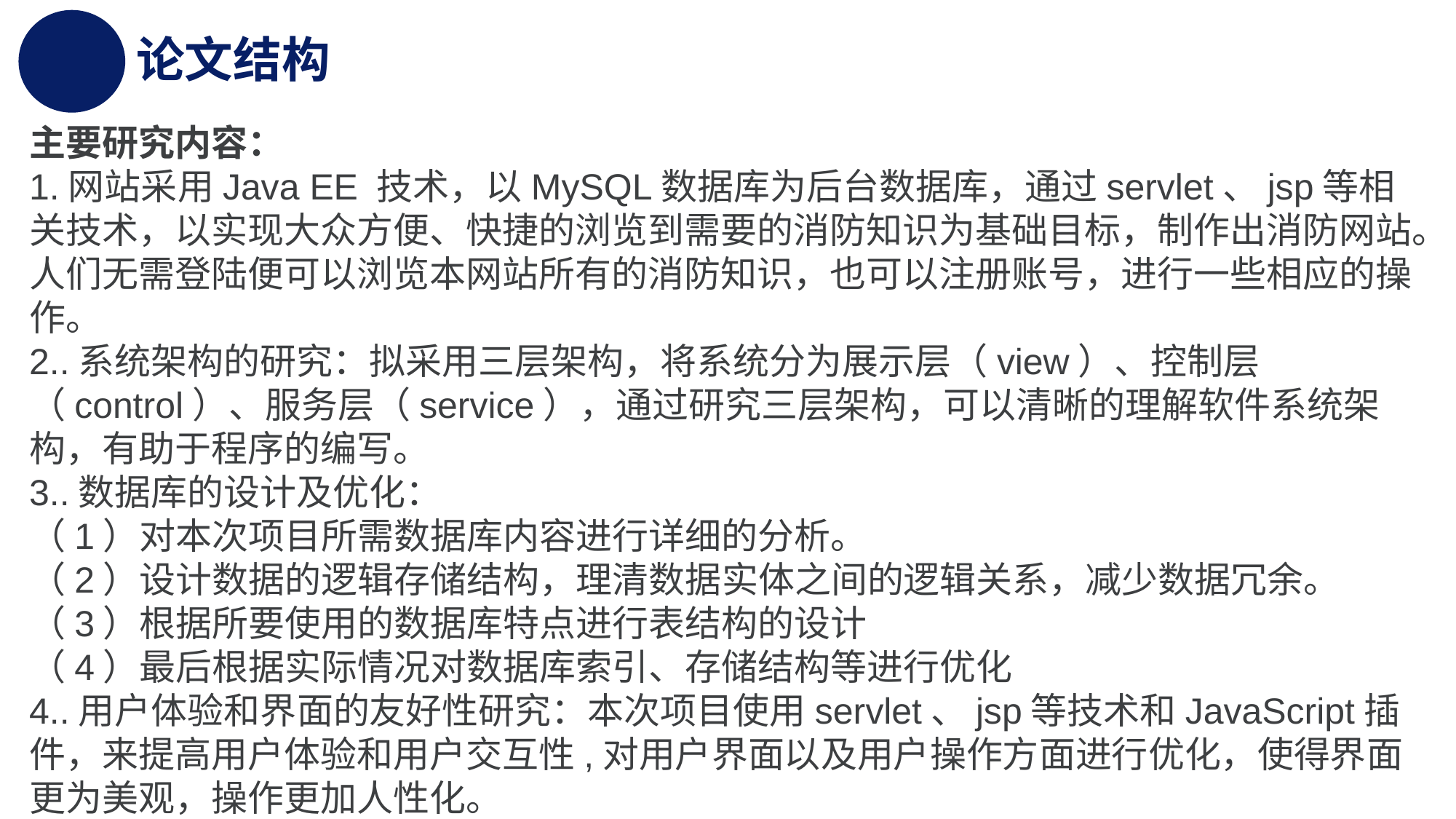

# 论文结构

主要研究内容：
1.网站采用Java EE 技术，以MySQL数据库为后台数据库，通过servlet、jsp等相关技术，以实现大众方便、快捷的浏览到需要的消防知识为基础目标，制作出消防网站。人们无需登陆便可以浏览本网站所有的消防知识，也可以注册账号，进行一些相应的操作。
2..系统架构的研究：拟采用三层架构，将系统分为展示层（view）、控制层（control）、服务层（service），通过研究三层架构，可以清晰的理解软件系统架构，有助于程序的编写。
3..数据库的设计及优化：
（1）对本次项目所需数据库内容进行详细的分析。
（2）设计数据的逻辑存储结构，理清数据实体之间的逻辑关系，减少数据冗余。
（3）根据所要使用的数据库特点进行表结构的设计
（4）最后根据实际情况对数据库索引、存储结构等进行优化
4..用户体验和界面的友好性研究：本次项目使用servlet、jsp等技术和JavaScript插件，来提高用户体验和用户交互性,对用户界面以及用户操作方面进行优化，使得界面更为美观，操作更加人性化。